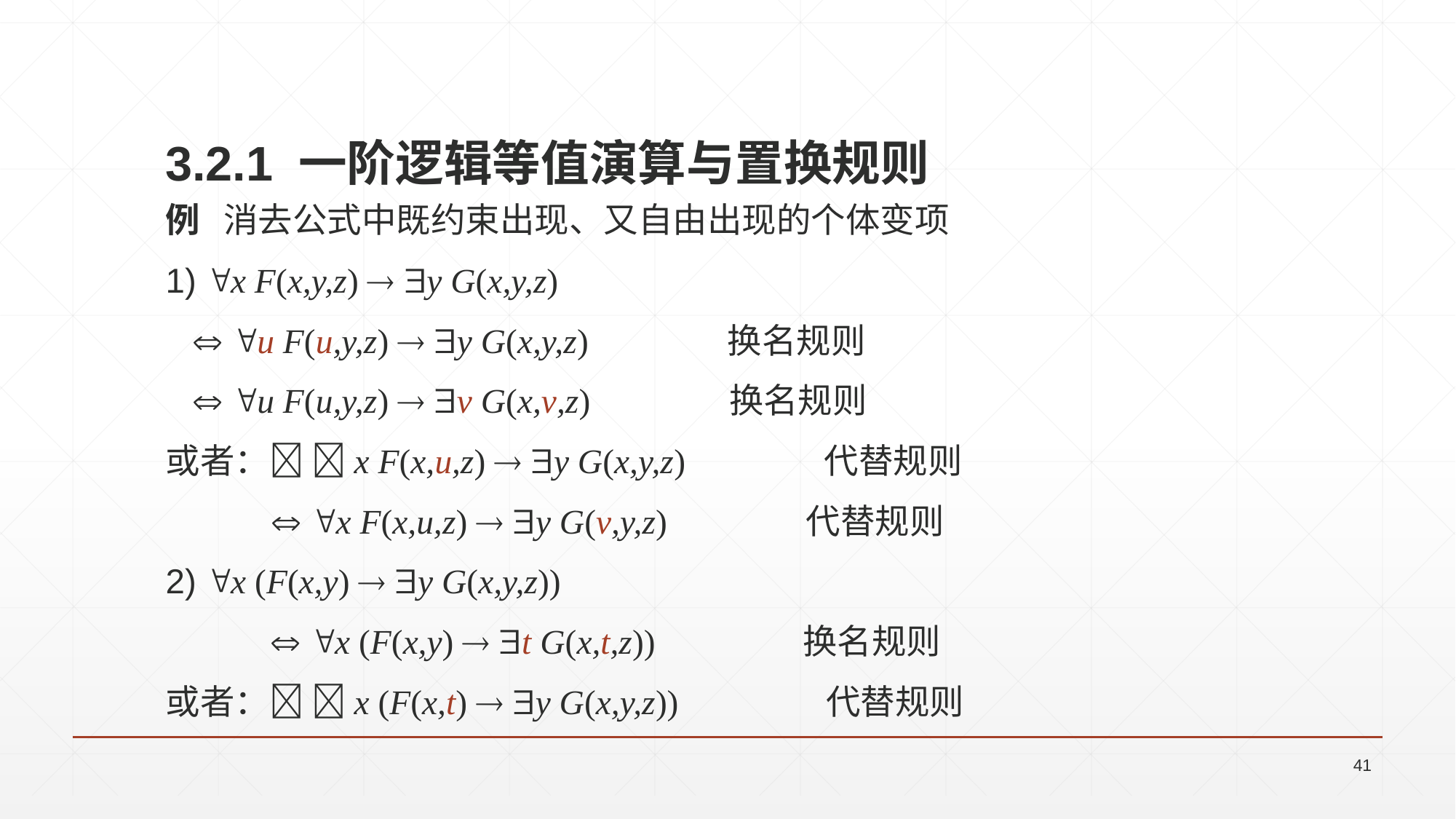

3.2.1 一阶逻辑等值演算与置换规则
例   消去公式中既约束出现、又自由出现的个体变项
1) ∀x F(x,y,z) → ∃y G(x,y,z)
		⇔ ∀u F(u,y,z) → ∃y G(x,y,z)               换名规则
		⇔ ∀u F(u,y,z) → ∃v G(x,v,z)               换名规则
或者：⇔ ∀x F(x,u,z) → ∃y G(x,y,z)               代替规则
            ⇔ ∀x F(x,u,z) → ∃y G(v,y,z)               代替规则
2) ∀x (F(x,y) → ∃y G(x,y,z))
	⇔ ∀x (F(x,y) → ∃t G(x,t,z))                换名规则
或者：⇔ ∀x (F(x,t) → ∃y G(x,y,z))                代替规则
41